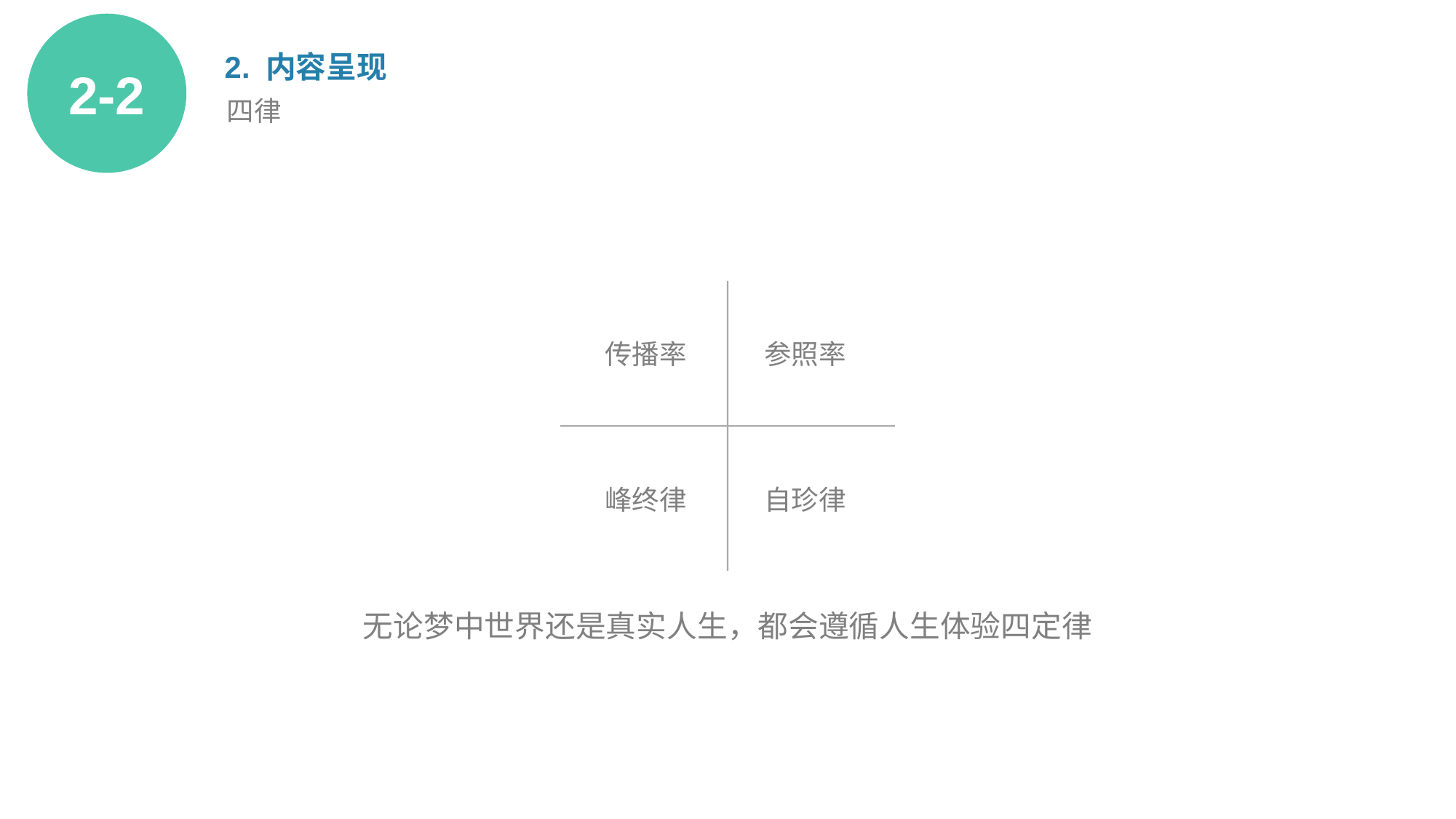

2-2
2. 内容呈现
四律

传播率
参照率
峰终律
自珍律
无论梦中世界还是真实人生，都会遵循人生体验四定律